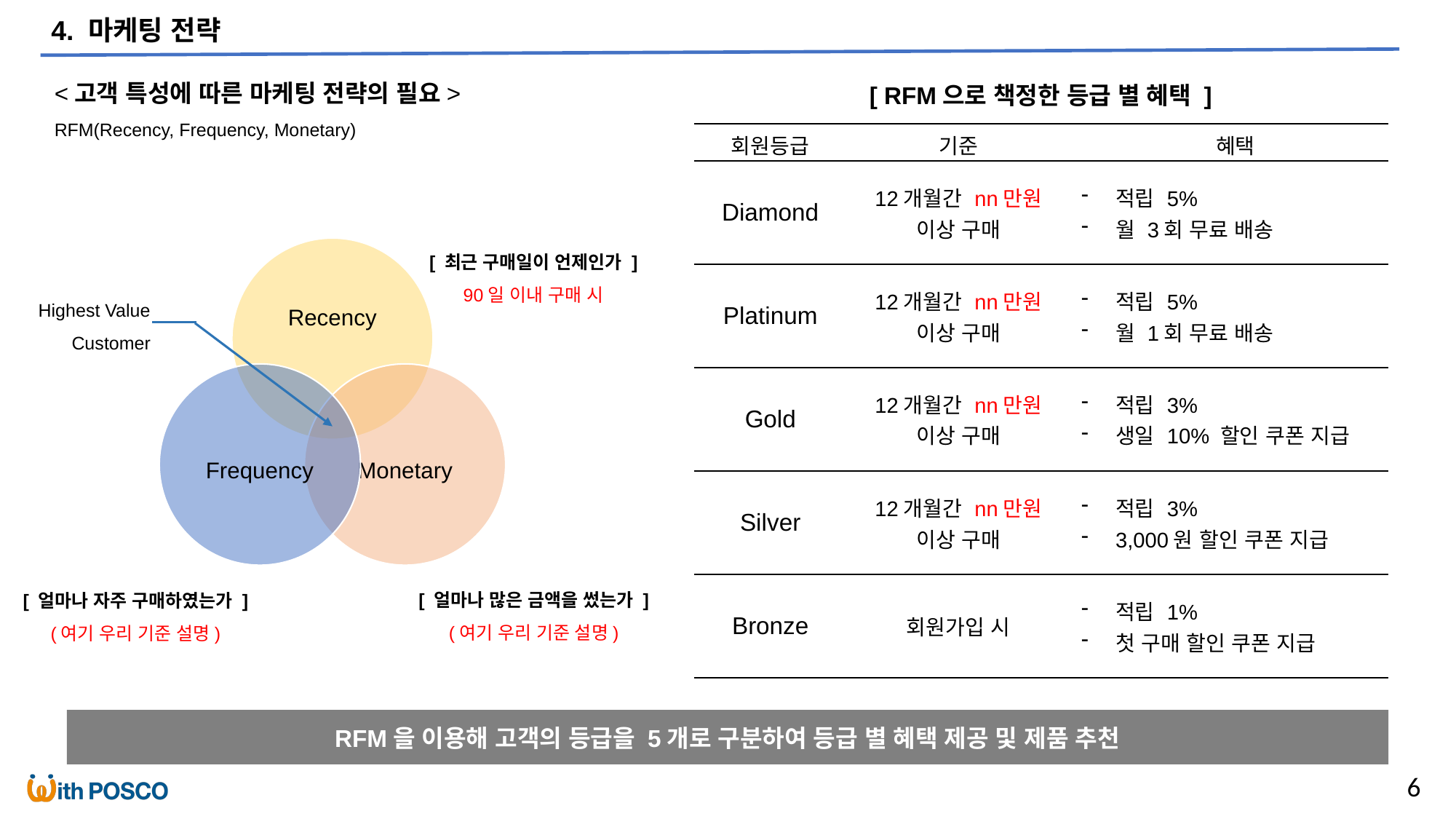

4. 마케팅 전략

<고객 특성에 따른 마케팅 전략의 필요>
RFM(Recency, Frequency, Monetary)
[ RFM으로 책정한 등급 별 혜택 ]

| 회원등급 | 기준 | 혜택 |
| --- | --- | --- |
| Diamond | 12개월간 nn만원 이상 구매 | 적립 5% 월 3회 무료 배송 |
| Platinum | 12개월간 nn만원 이상 구매 | 적립 5% 월 1회 무료 배송 |
| Gold | 12개월간 nn만원 이상 구매 | 적립 3% 생일 10% 할인 쿠폰 지급 |
| Silver | 12개월간 nn만원 이상 구매 | 적립 3% 3,000원 할인 쿠폰 지급 |
| Bronze | 회원가입 시 | 적립 1% 첫 구매 할인 쿠폰 지급 |
Recency
Monetary
Frequency
[ 최근 구매일이 언제인가 ]
90일 이내 구매 시
Highest Value Customer
[ 얼마나 많은 금액을 썼는가 ]
(여기 우리 기준 설명)
[ 얼마나 자주 구매하였는가 ]
(여기 우리 기준 설명)
RFM을 이용해 고객의 등급을 5개로 구분하여 등급 별 혜택 제공 및 제품 추천
6